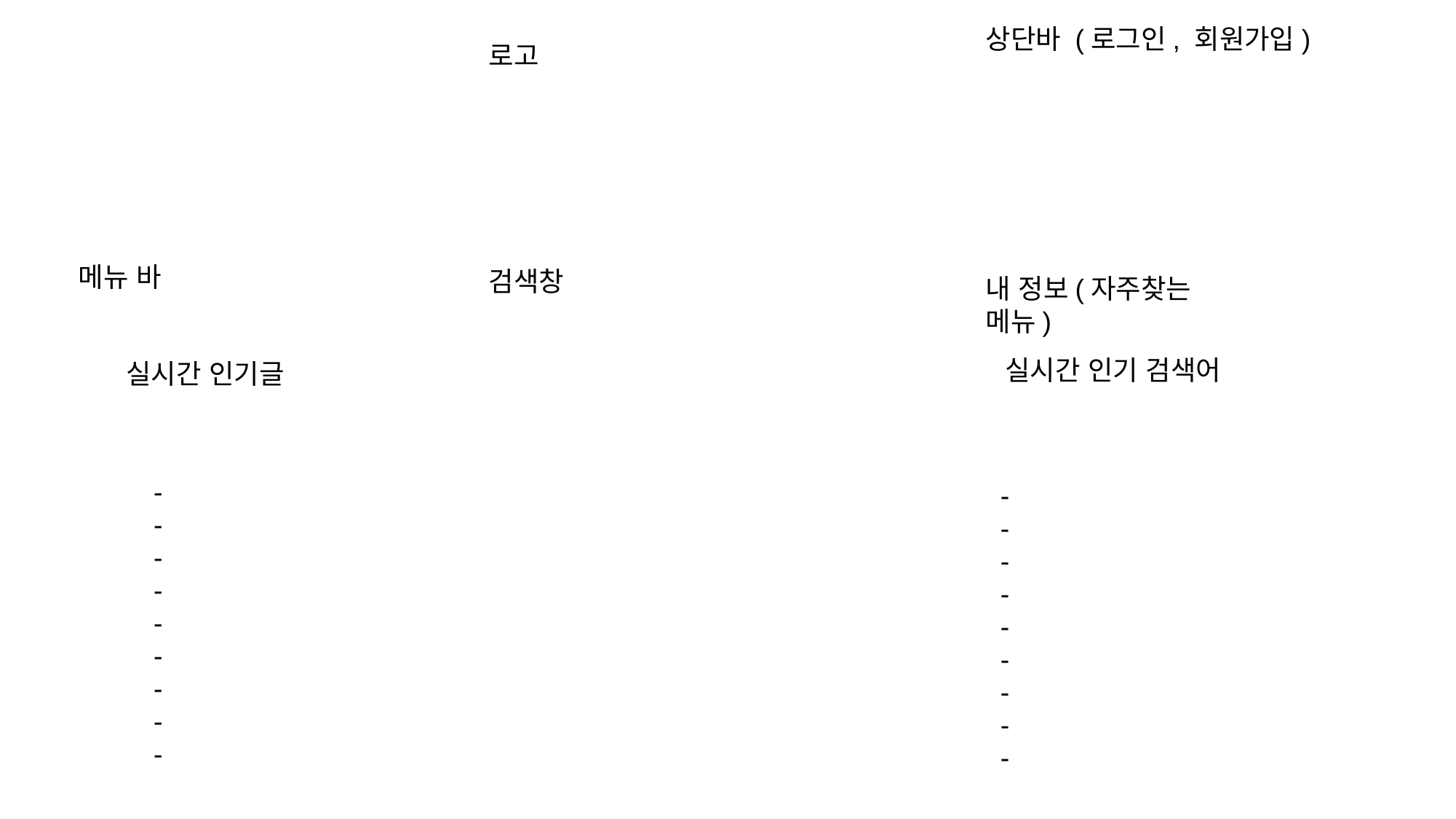

상단바 (로그인, 회원가입)
로고

메뉴 바
검색창
내 정보(자주찾는 메뉴)
실시간 인기 검색어
실시간 인기글
-
-
-
-
-
-
-
-
-
-
-
-
-
-
-
-
-
-